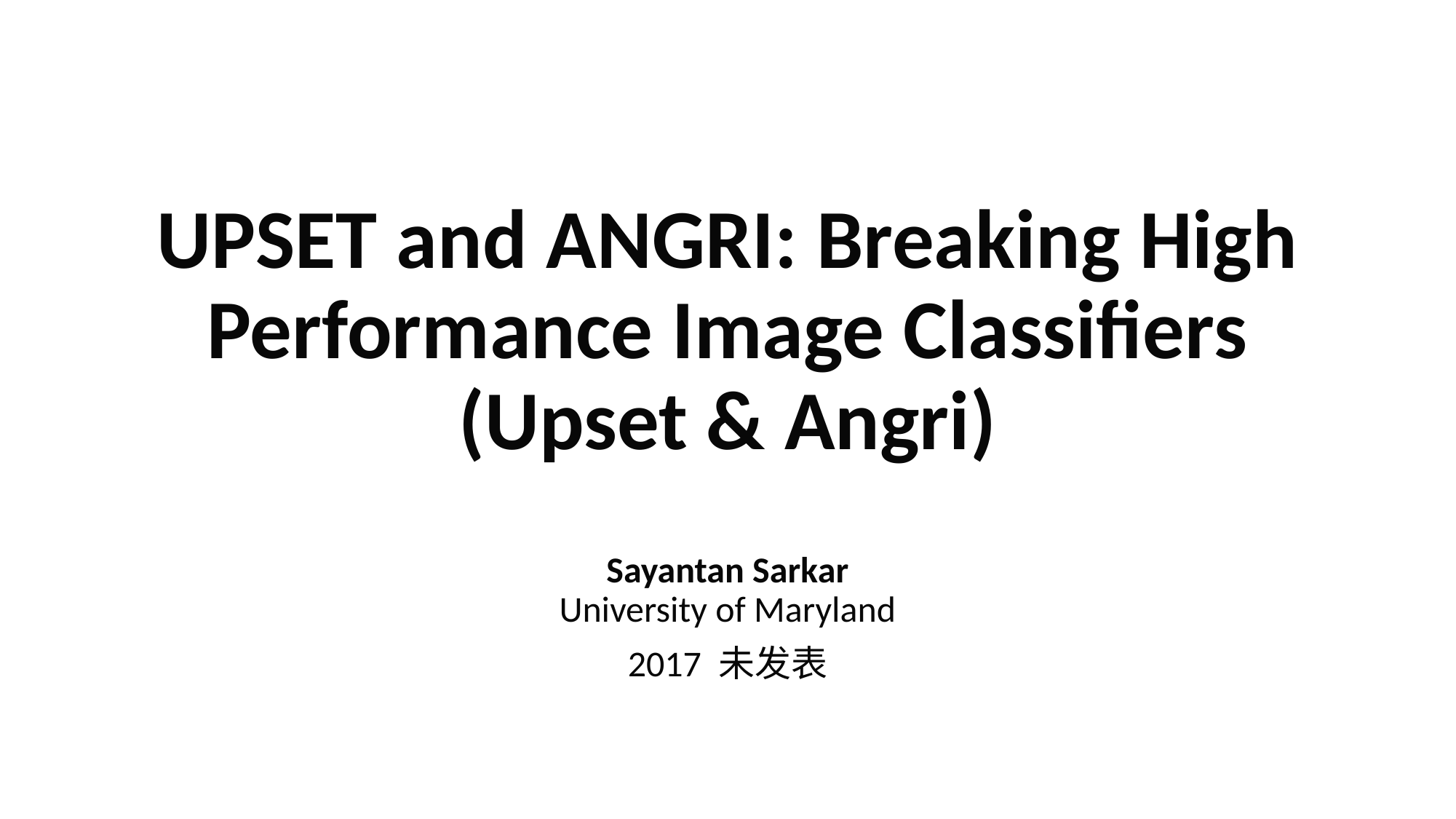

# UPSET and ANGRI: Breaking High Performance Image Classifiers (Upset & Angri)
Sayantan Sarkar
University of Maryland
2017 未发表